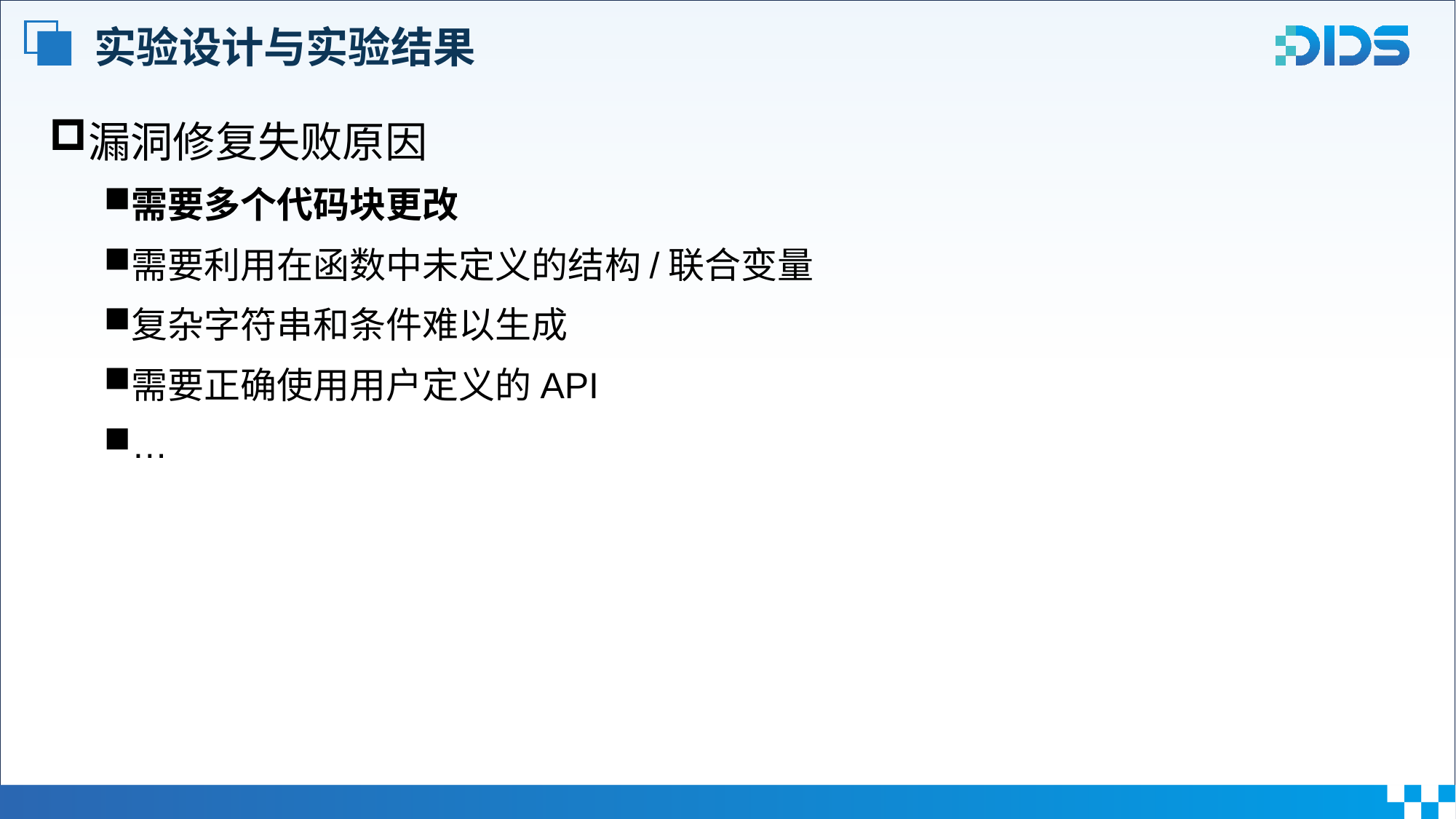

# 实验设计与实验结果
漏洞修复失败原因
需要多个代码块更改
需要利用在函数中未定义的结构/联合变量
复杂字符串和条件难以生成
需要正确使用用户定义的API
…